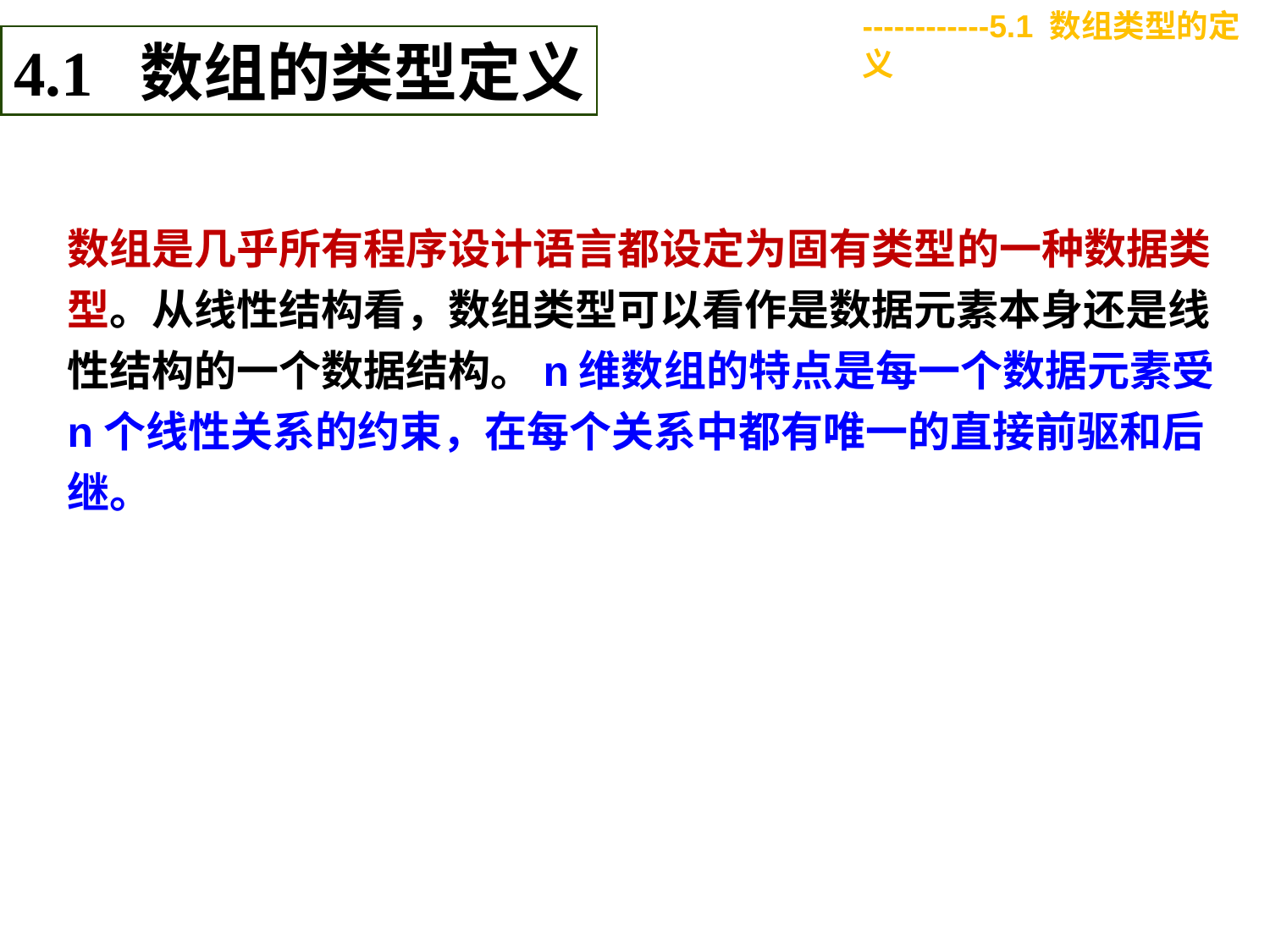

------------5.1 数组类型的定义

4.1  数组的类型定义
数组是几乎所有程序设计语言都设定为固有类型的一种数据类型。从线性结构看，数组类型可以看作是数据元素本身还是线性结构的一个数据结构。n维数组的特点是每一个数据元素受n个线性关系的约束，在每个关系中都有唯一的直接前驱和后继。